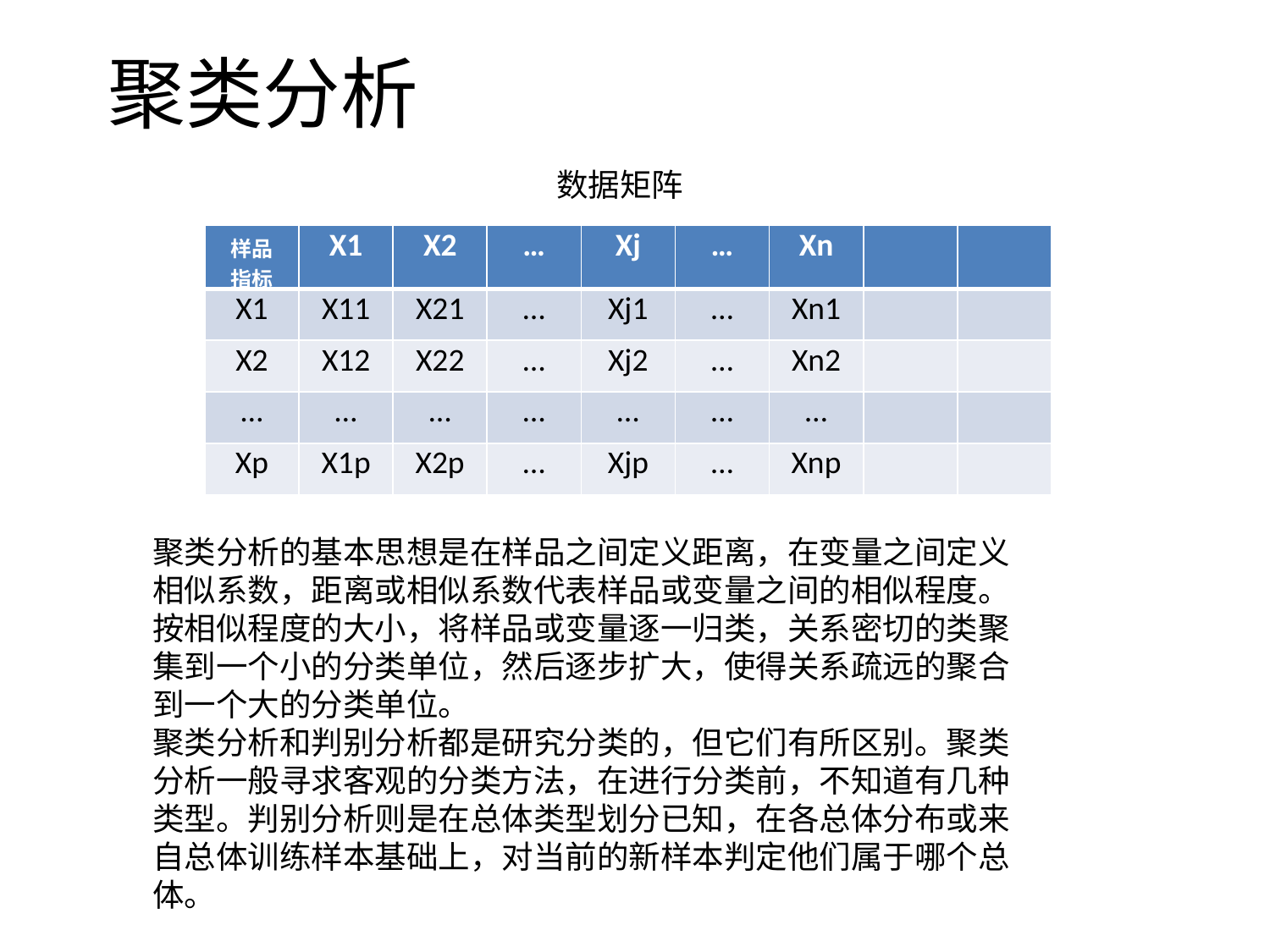

# 聚类分析
                                                          数据矩阵

| 样品 指标 | X1 | X2 | … | Xj | … | Xn |  |  |
| --- | --- | --- | --- | --- | --- | --- | --- | --- |
| X1 | X11 | X21 | … | Xj1 | … | Xn1 |  |  |
| X2 | X12 | X22 | … | Xj2 | … | Xn2 |  |  |
| … | … | … | … | … | … | … |  |  |
| Xp | X1p | X2p | … | Xjp | … | Xnp |  |  |
聚类分析的基本思想是在样品之间定义距离，在变量之间定义相似系数，距离或相似系数代表样品或变量之间的相似程度。按相似程度的大小，将样品或变量逐一归类，关系密切的类聚集到一个小的分类单位，然后逐步扩大，使得关系疏远的聚合到一个大的分类单位。
聚类分析和判别分析都是研究分类的，但它们有所区别。聚类分析一般寻求客观的分类方法，在进行分类前，不知道有几种类型。判别分析则是在总体类型划分已知，在各总体分布或来自总体训练样本基础上，对当前的新样本判定他们属于哪个总体。